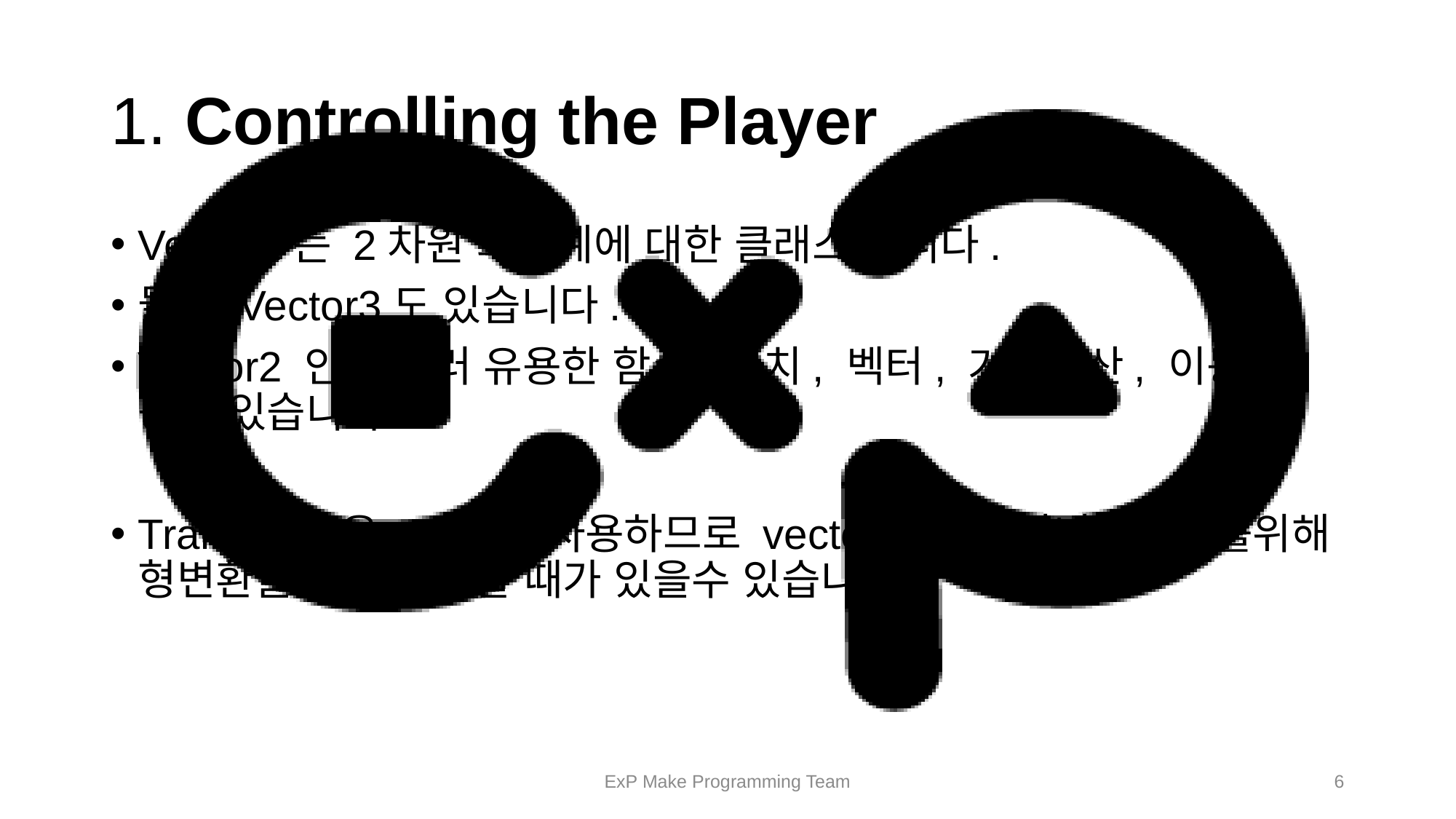

# 1. Controlling the Player
Vector2는 2차원 좌표계에 대한 클래스 입니다.
물론 Vector3도 있습니다.
Vector2 안에 여러 유용한 함수(위치, 벡터, 거리계산, 이동) 등이 있습니다.

Transform은 x,y,z를 사용하므로 vector3 형태 입니다. 이를위해 형변환을 사용해야 할 때가 있을수 있습니다.
ExP Make Programming Team
6